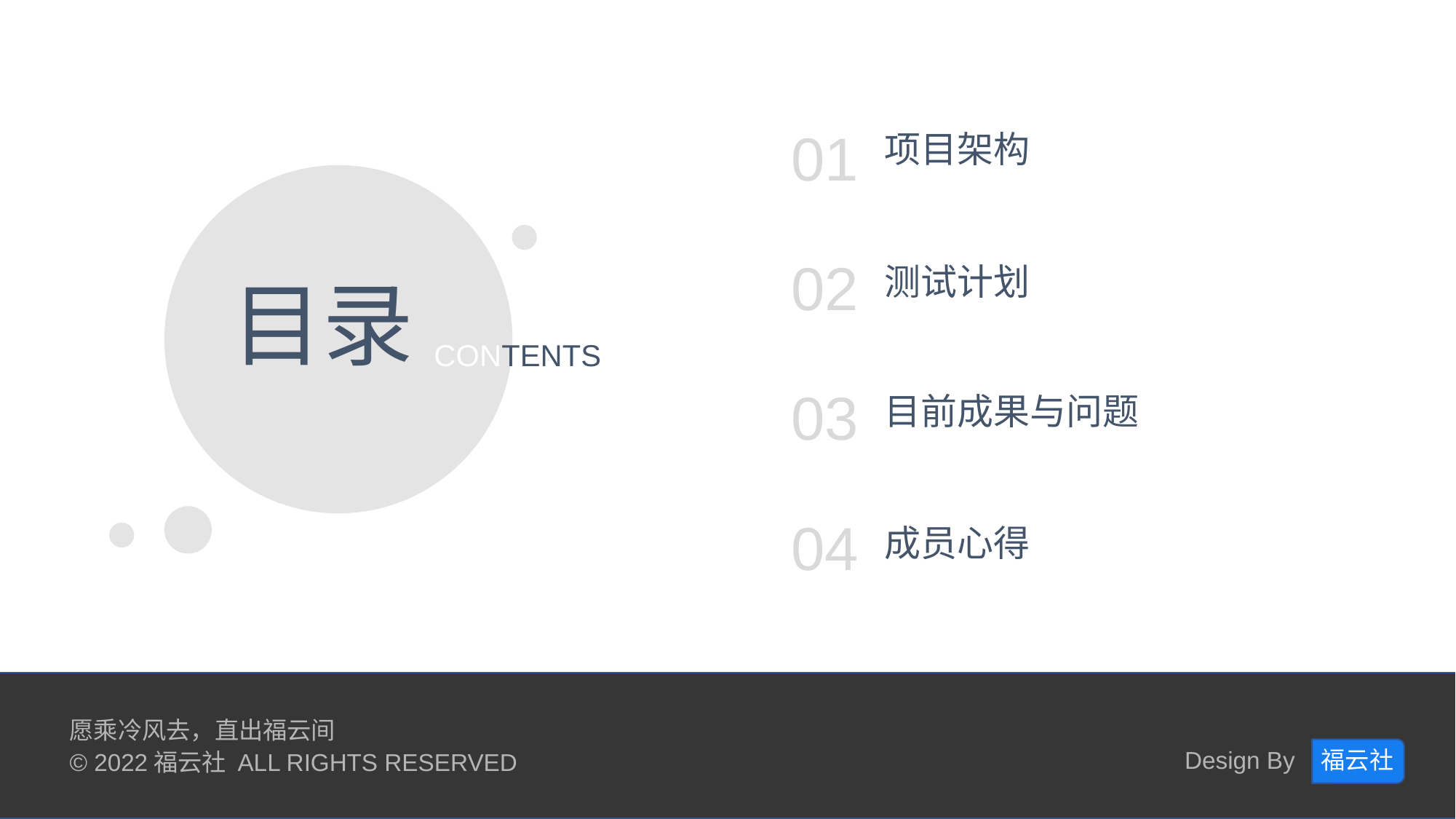

01
项目架构

02
测试计划
目录
CONTENTS
03
目前成果与问题
04

成员心得

愿乘冷风去，直出福云间
© 2022福云社 ALL RIGHTS RESERVED

  Design By   福云社